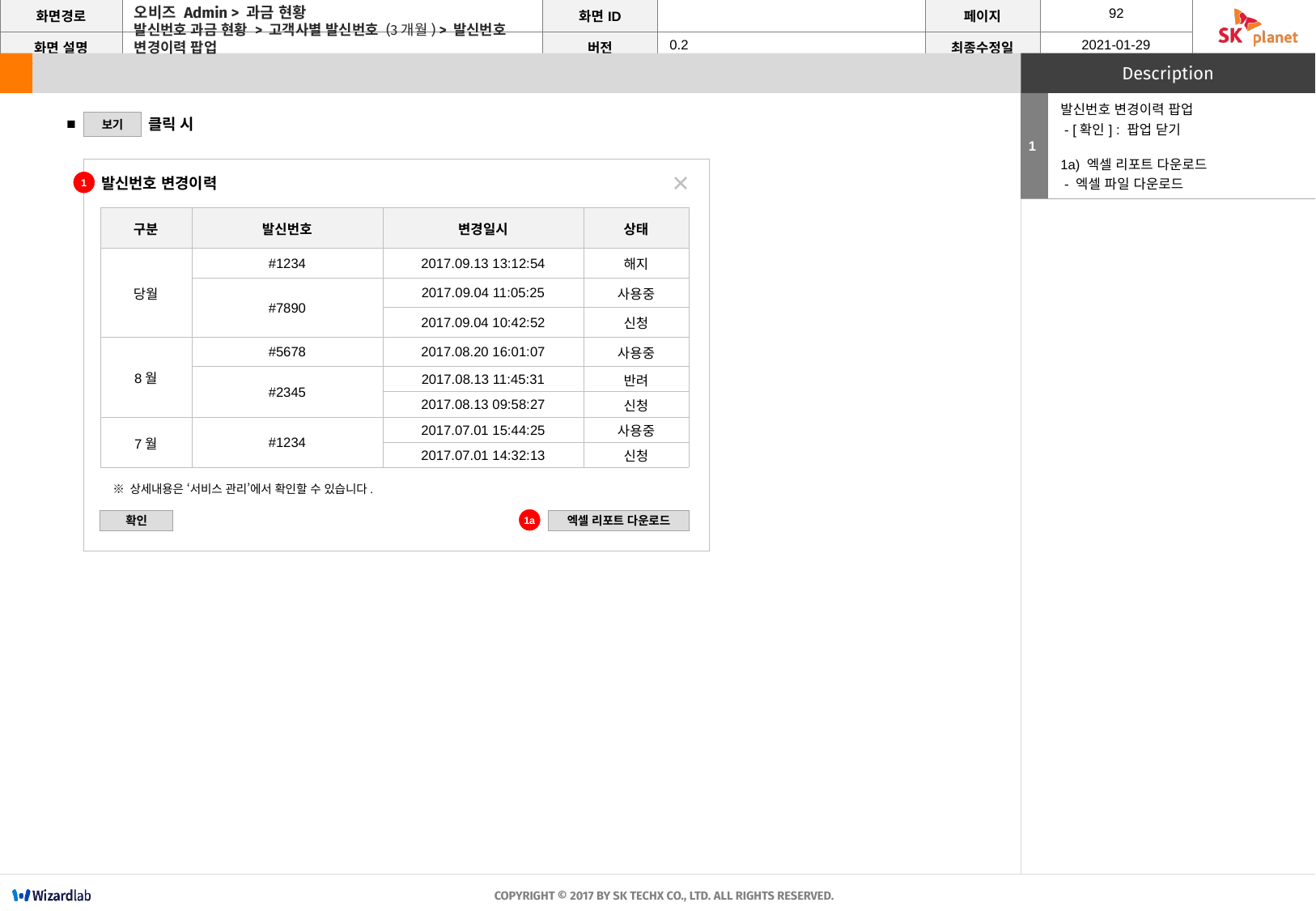

오비즈 Admin > 과금 현황
발신번호 과금 현황 > 고객사별 발신번호 (3개월) > 발신번호 변경이력 팝업
| 1 | 발신번호 변경이력 팝업 - [확인] : 팝업 닫기 1a) 엑셀 리포트 다운로드 - 엑셀 파일 다운로드 |
| --- | --- |
             클릭 시
보기

발신번호 변경이력

※ 상세내용은 ‘서비스 관리’에서 확인할 수 있습니다.
엑셀 리포트 다운로드
확인
1
| 구분 | 발신번호 | 변경일시 | 상태 |
| --- | --- | --- | --- |
| 당월 | #1234 | 2017.09.13 13:12:54 | 해지 |
|  | #7890 | 2017.09.04 11:05:25 | 사용중 |
|  |  | 2017.09.04 10:42:52 | 신청 |
| 8월 | #5678 | 2017.08.20 16:01:07 | 사용중 |
|  | #2345 | 2017.08.13 11:45:31 | 반려 |
|  |  | 2017.08.13 09:58:27 | 신청 |
| 7월 | #1234 | 2017.07.01 15:44:25 | 사용중 |
|  |  | 2017.07.01 14:32:13 | 신청 |
1a